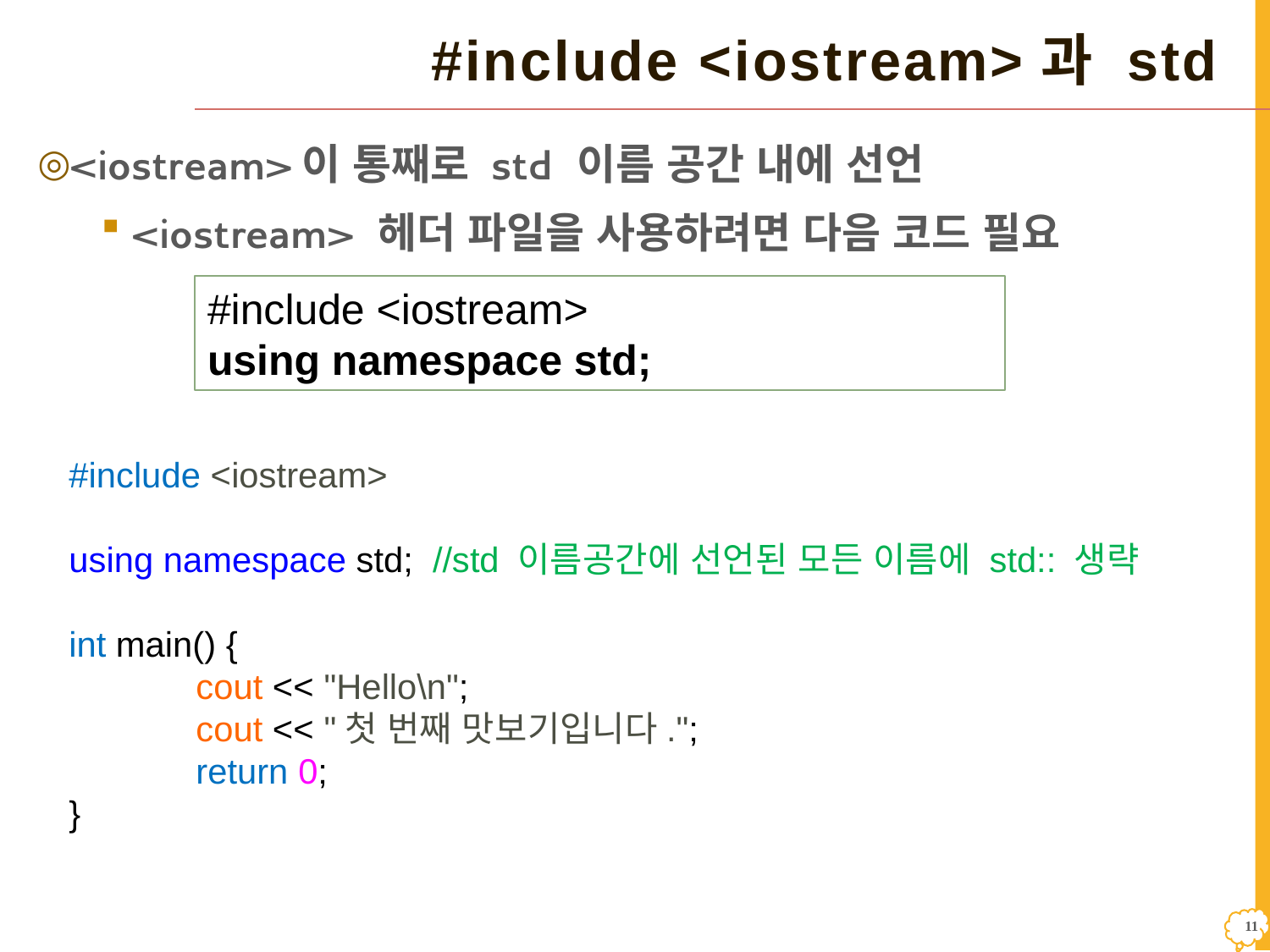

# #include <iostream>과 std
<iostream>이 통째로 std 이름 공간 내에 선언
<iostream> 헤더 파일을 사용하려면 다음 코드 필요

#include <iostream>
using namespace std;
#include <iostream>

using namespace std;  //std 이름공간에 선언된 모든 이름에 std:: 생략

int main() {
	cout << "Hello\n";
	cout << "첫 번째 맛보기입니다.";
	return 0;
}
11